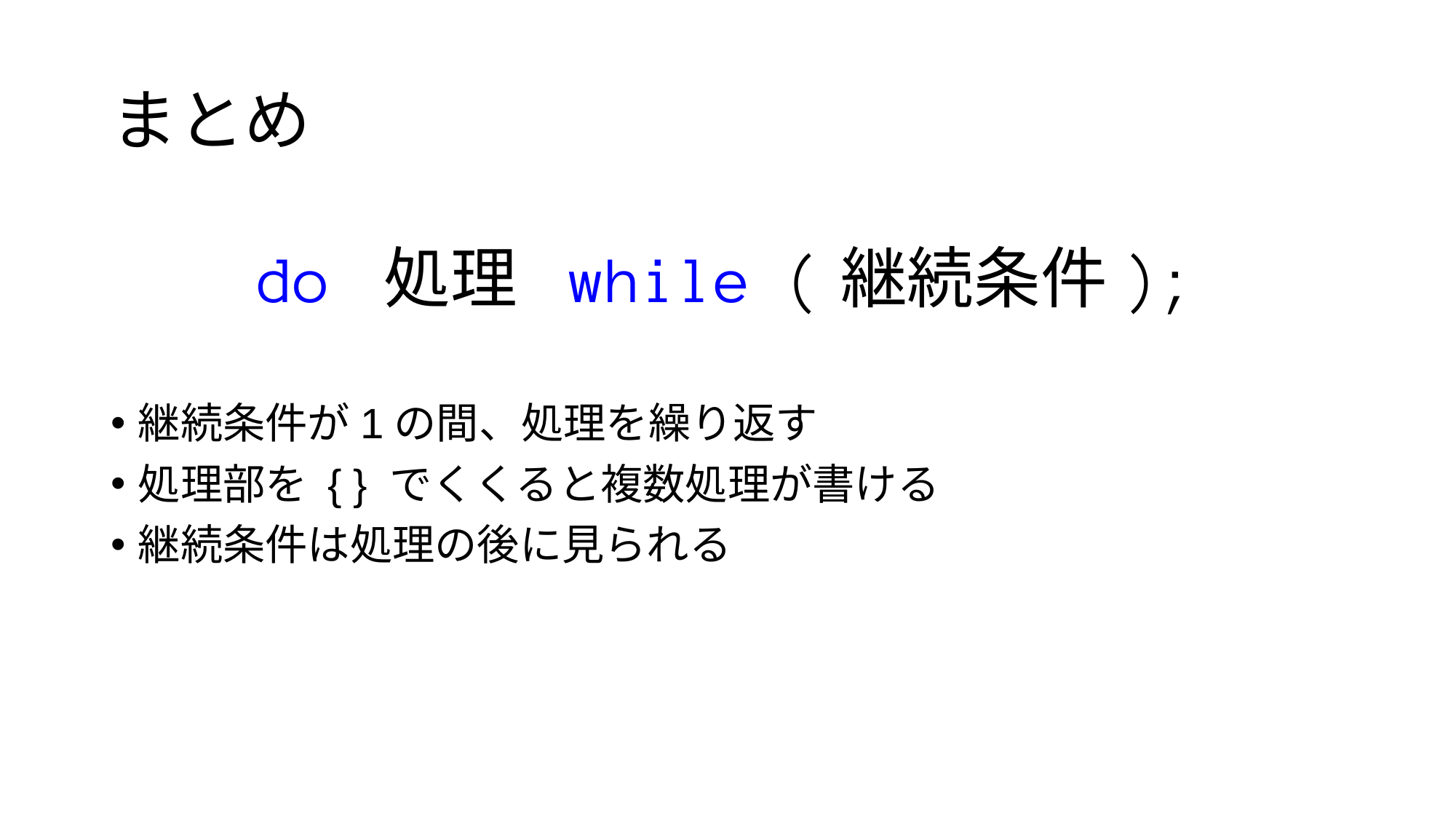

# まとめ
do 処理 while (継続条件);
継続条件が1の間、処理を繰り返す
処理部を { } でくくると複数処理が書ける
継続条件は処理の後に見られる